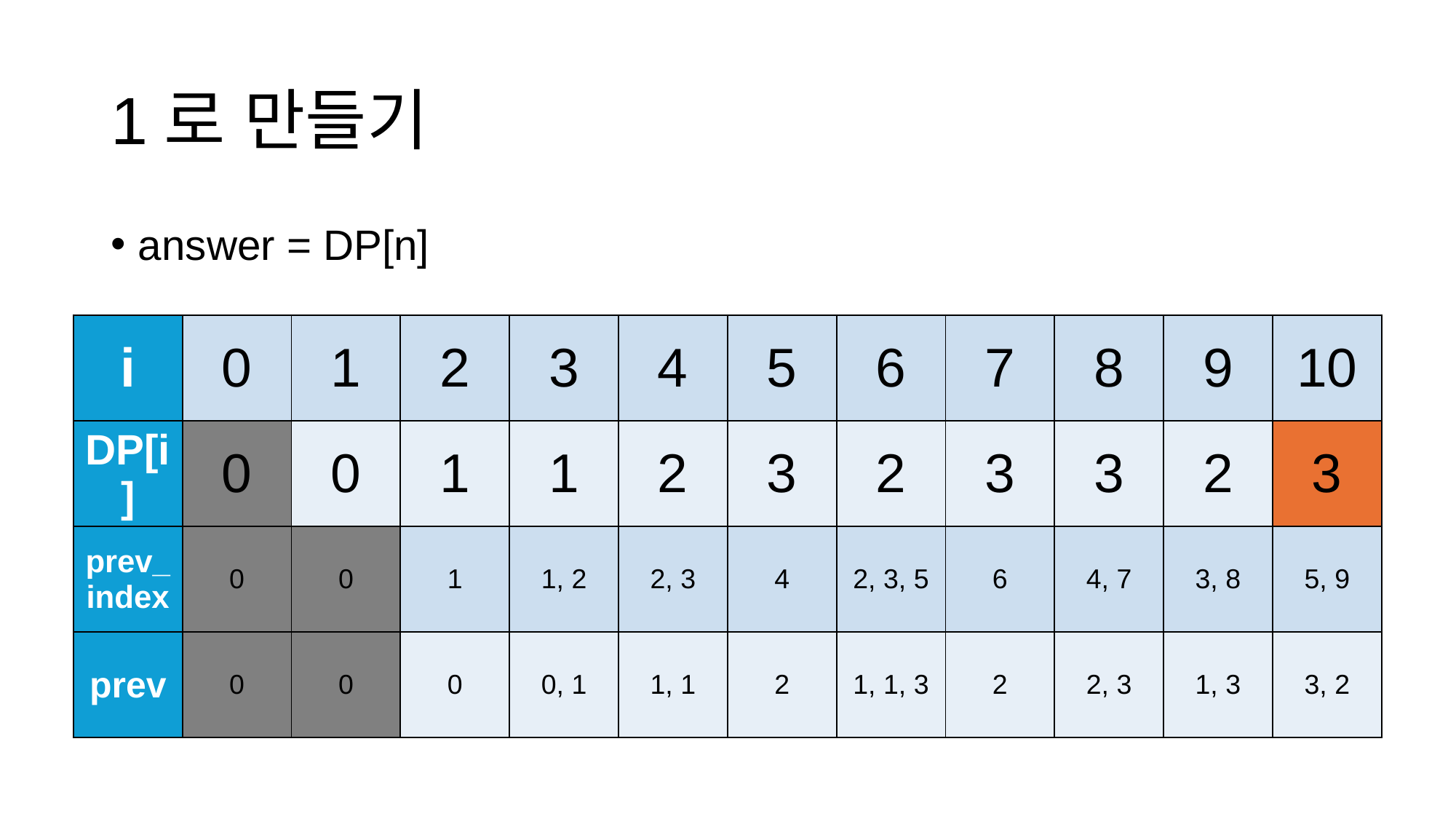

# 1로 만들기
answer = DP[n]
| i | 0 | 1 | 2 | 3 | 4 | 5 | 6 | 7 | 8 | 9 | 10 |
| --- | --- | --- | --- | --- | --- | --- | --- | --- | --- | --- | --- |
| DP[i] | 0 | 0 | 1 | 1 | 2 | 3 | 2 | 3 | 3 | 2 | 3 |
| prev\_index | 0 | 0 | 1 | 1, 2 | 2, 3 | 4 | 2, 3, 5 | 6 | 4, 7 | 3, 8 | 5, 9 |
| prev | 0 | 0 | 0 | 0, 1 | 1, 1 | 2 | 1, 1, 3 | 2 | 2, 3 | 1, 3 | 3, 2 |